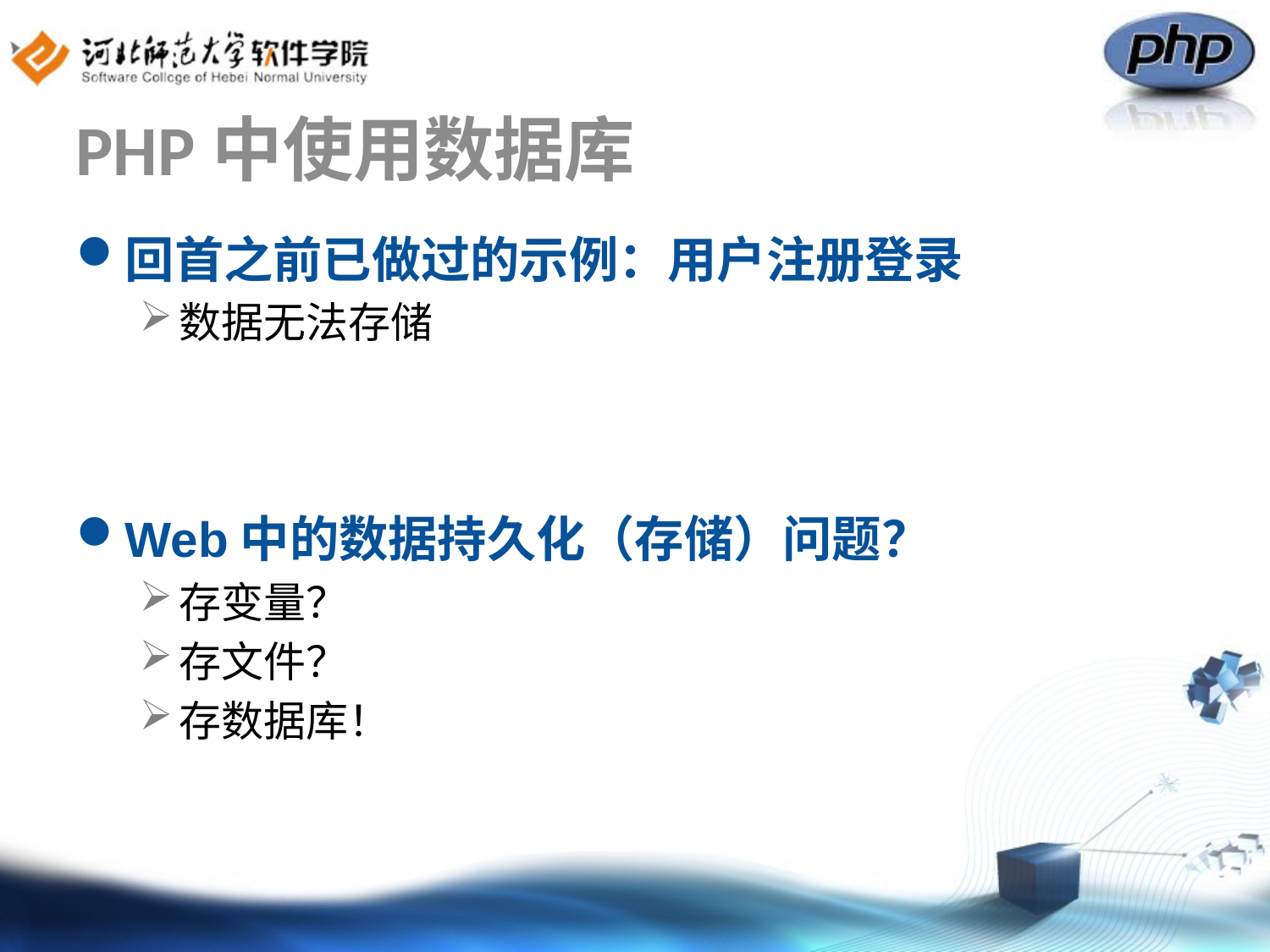

# PHP中使用数据库
回首之前已做过的示例：用户注册登录
数据无法存储

Web中的数据持久化（存储）问题？
存变量？
存文件？
存数据库！